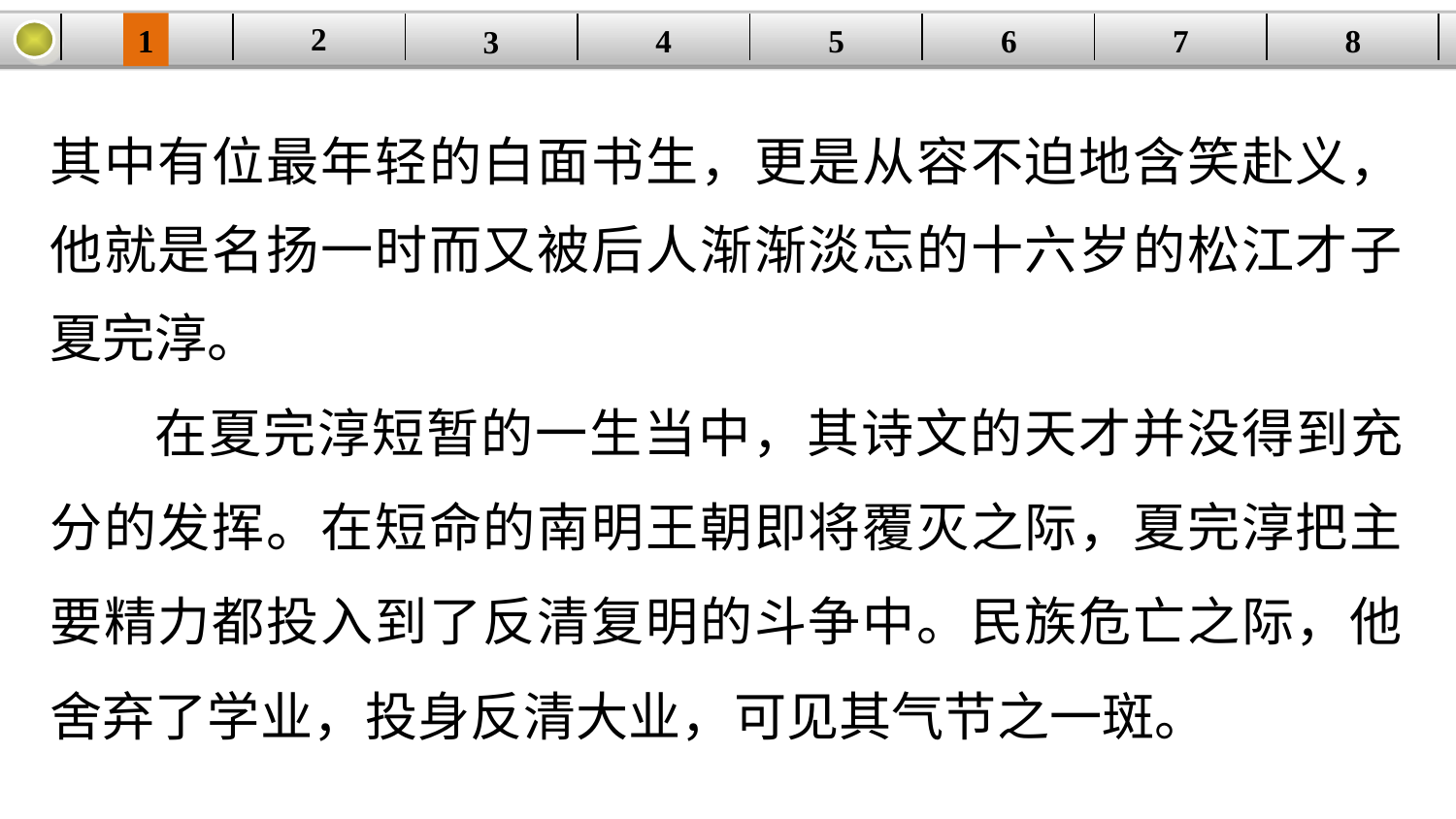

2
1
8
7
6
|  |  |  |  |  |  |  |  |
| --- | --- | --- | --- | --- | --- | --- | --- |
5
4
3

其中有位最年轻的白面书生，更是从容不迫地含笑赴义，他就是名扬一时而又被后人渐渐淡忘的十六岁的松江才子夏完淳。
在夏完淳短暂的一生当中，其诗文的天才并没得到充分的发挥。在短命的南明王朝即将覆灭之际，夏完淳把主要精力都投入到了反清复明的斗争中。民族危亡之际，他舍弃了学业，投身反清大业，可见其气节之一斑。